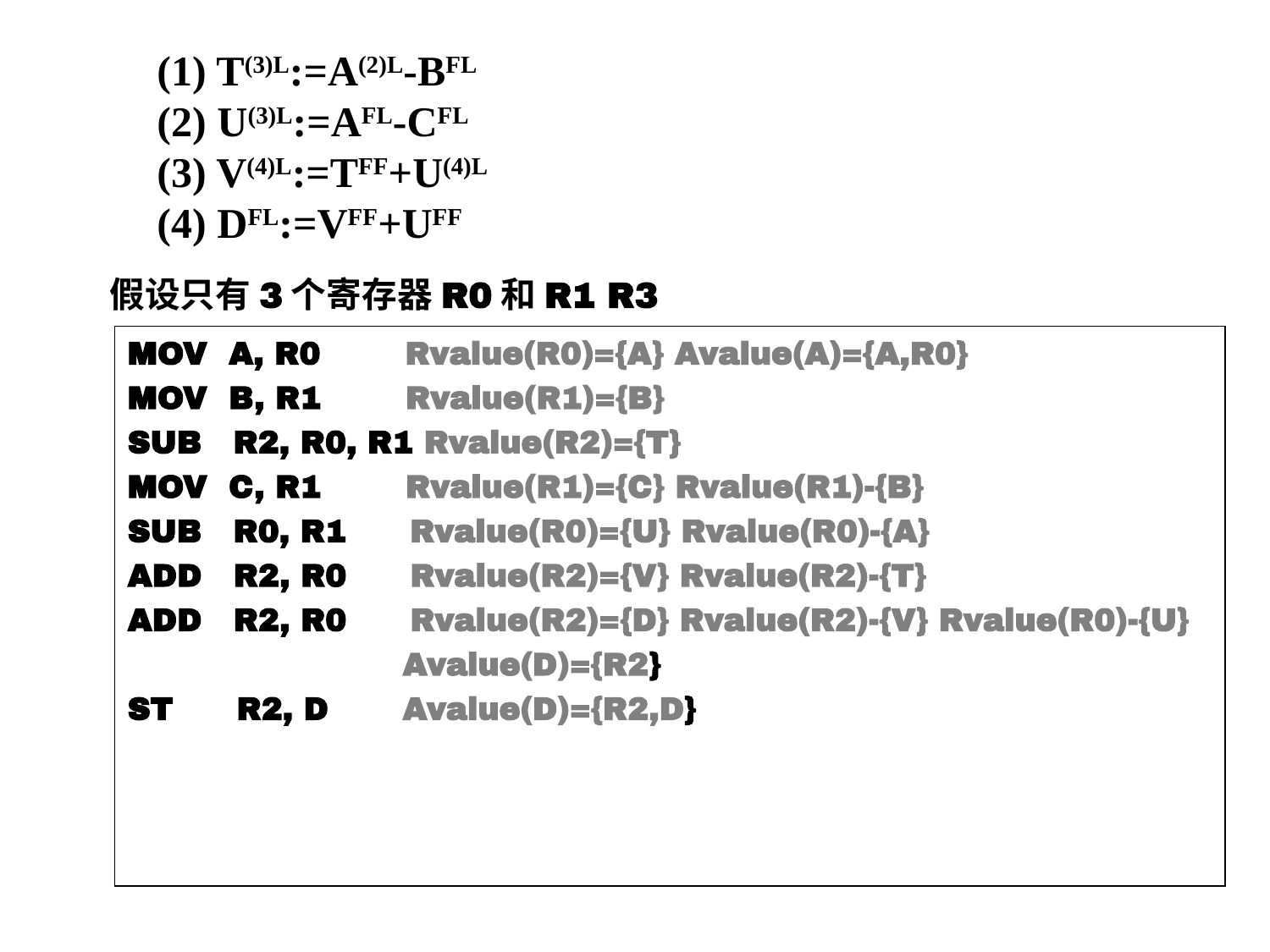

(1) T(3)L:=A(2)L-BFL
  (2) U(3)L:=AFL-CFL
  (3) V(4)L:=TFF+U(4)L
  (4) DFL:=VFF+UFF
假设只有3个寄存器R0和R1 R3
MOV  A, R0        Rvalue(R0)={A} Avalue(A)={A,R0}
MOV  B, R1        Rvalue(R1)={B}
SUB   R2, R0, R1 Rvalue(R2)={T}
MOV  C, R1        Rvalue(R1)={C} Rvalue(R1)-{B}
SUB   R0, R1      Rvalue(R0)={U} Rvalue(R0)-{A}
ADD   R2, R0      Rvalue(R2)={V} Rvalue(R2)-{T}
ADD   R2, R0      Rvalue(R2)={D} Rvalue(R2)-{V} Rvalue(R0)-{U}
                          Avalue(D)={R2}
ST      R2, D       Avalue(D)={R2,D}